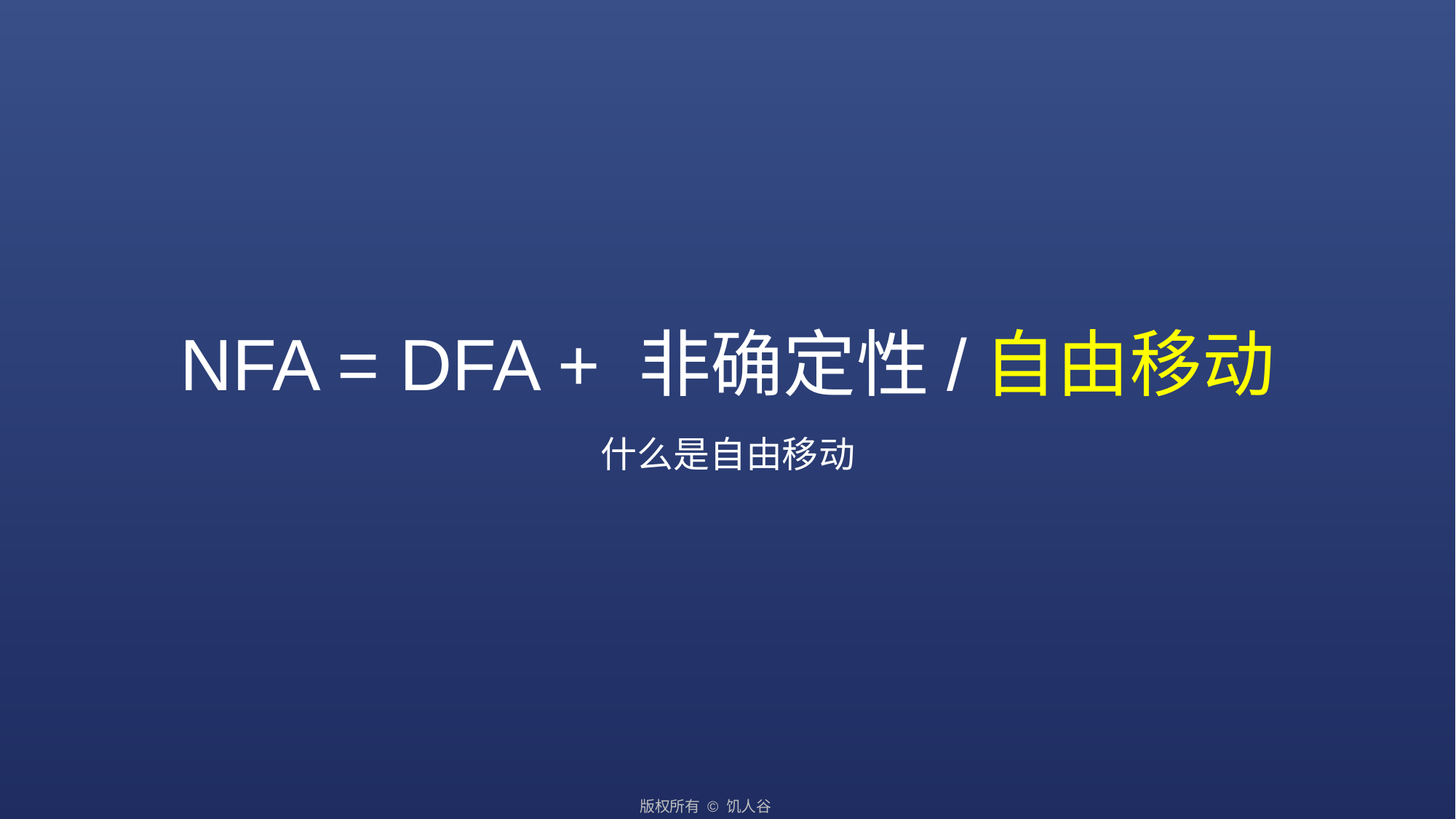

# NFA = DFA + 非确定性/自由移动
什么是自由移动